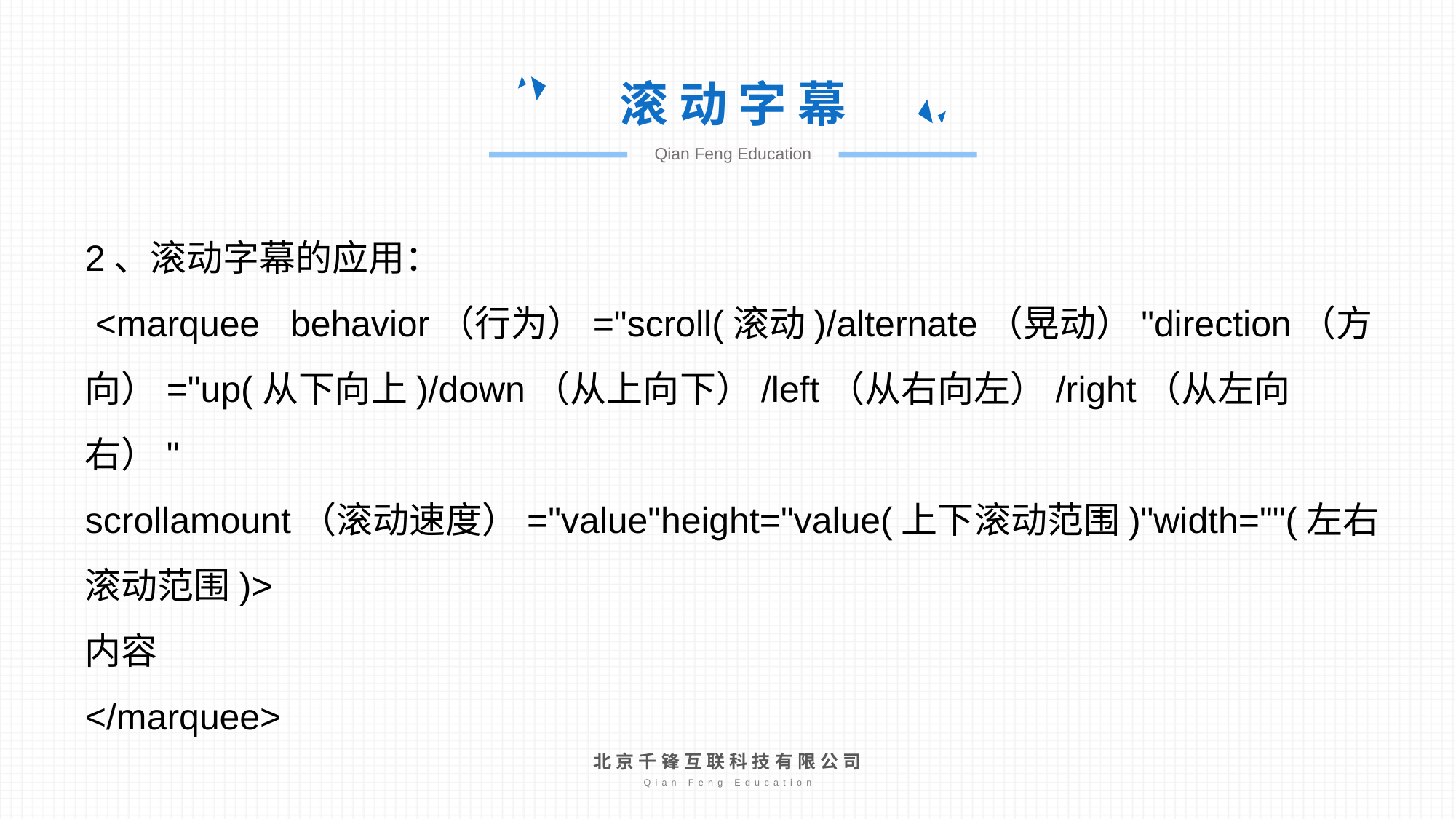

滚 动 字 幕

Qian Feng Education

2、滚动字幕的应用：
 <marquee   behavior（行为）="scroll(滚动)/alternate（晃动）"direction（方向）="up(从下向上)/down（从上向下）/left（从右向左）/right（从左向右）"
scrollamount（滚动速度）="value"height="value(上下滚动范围)"width=""(左右滚动范围)>
内容
</marquee>
北京千锋互联科技有限公司
Qian Feng Education